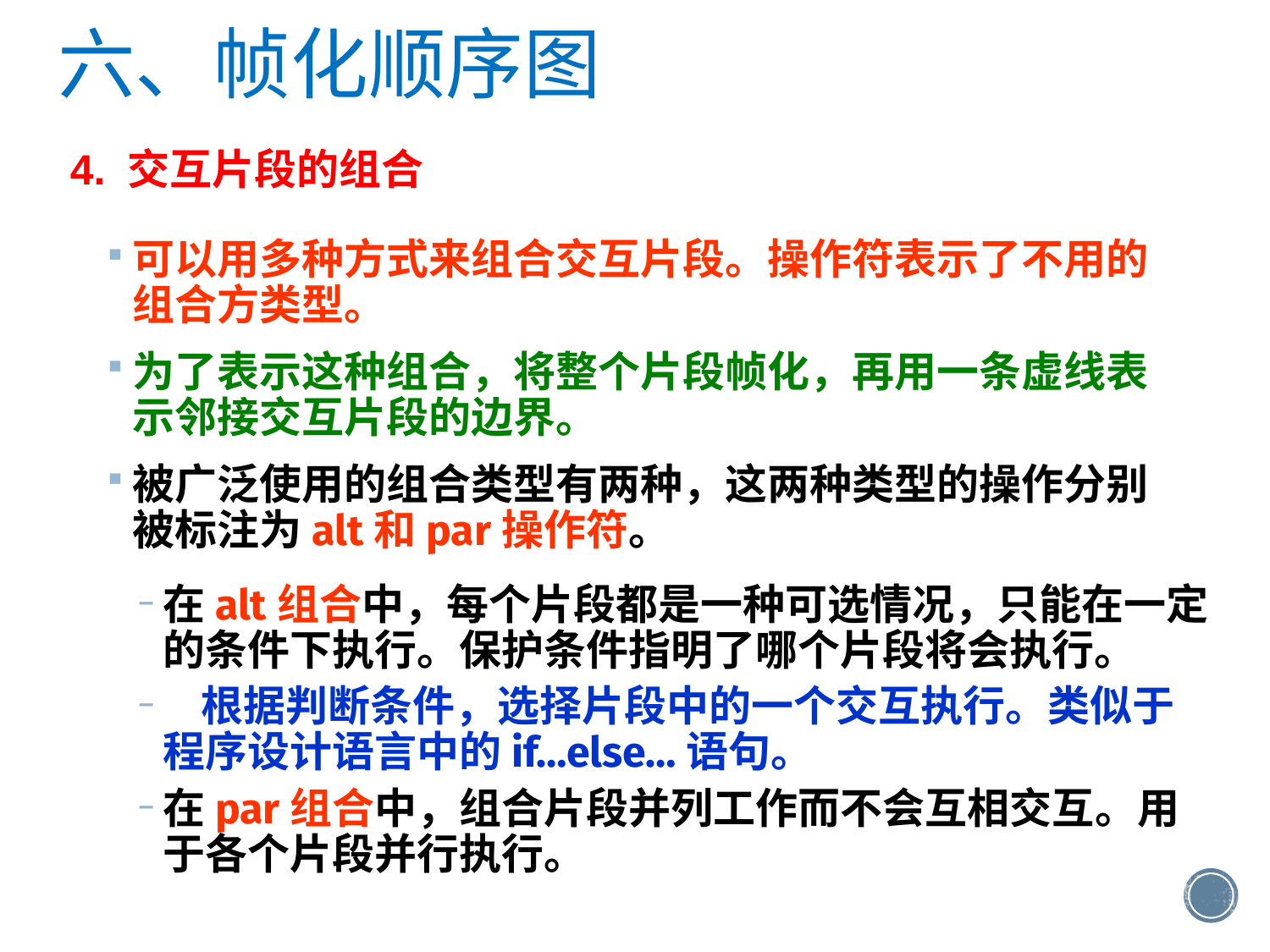

六、帧化顺序图
4. 交互片段的组合
可以用多种方式来组合交互片段。操作符表示了不用的组合方类型。
为了表示这种组合，将整个片段帧化，再用一条虚线表示邻接交互片段的边界。
被广泛使用的组合类型有两种，这两种类型的操作分别被标注为alt和par操作符。

在alt组合中，每个片段都是一种可选情况，只能在一定的条件下执行。保护条件指明了哪个片段将会执行。
   根据判断条件，选择片段中的一个交互执行。类似于程序设计语言中的if…else…语句。
在par组合中，组合片段并列工作而不会互相交互。用于各个片段并行执行。